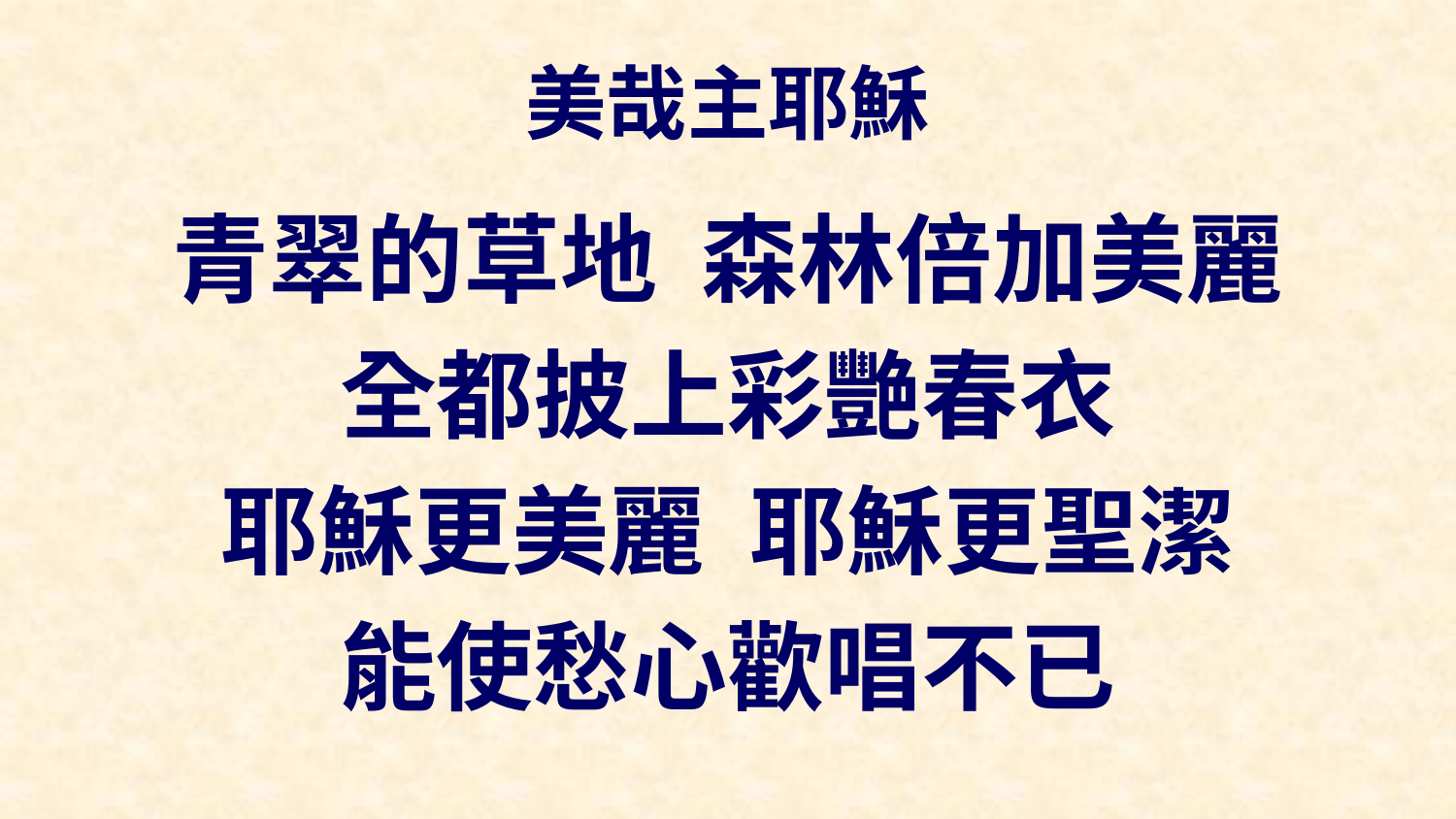

# 美哉主耶穌
青翠的草地  森林倍加美麗
全都披上彩艷春衣
耶穌更美麗  耶穌更聖潔
能使愁心歡唱不已